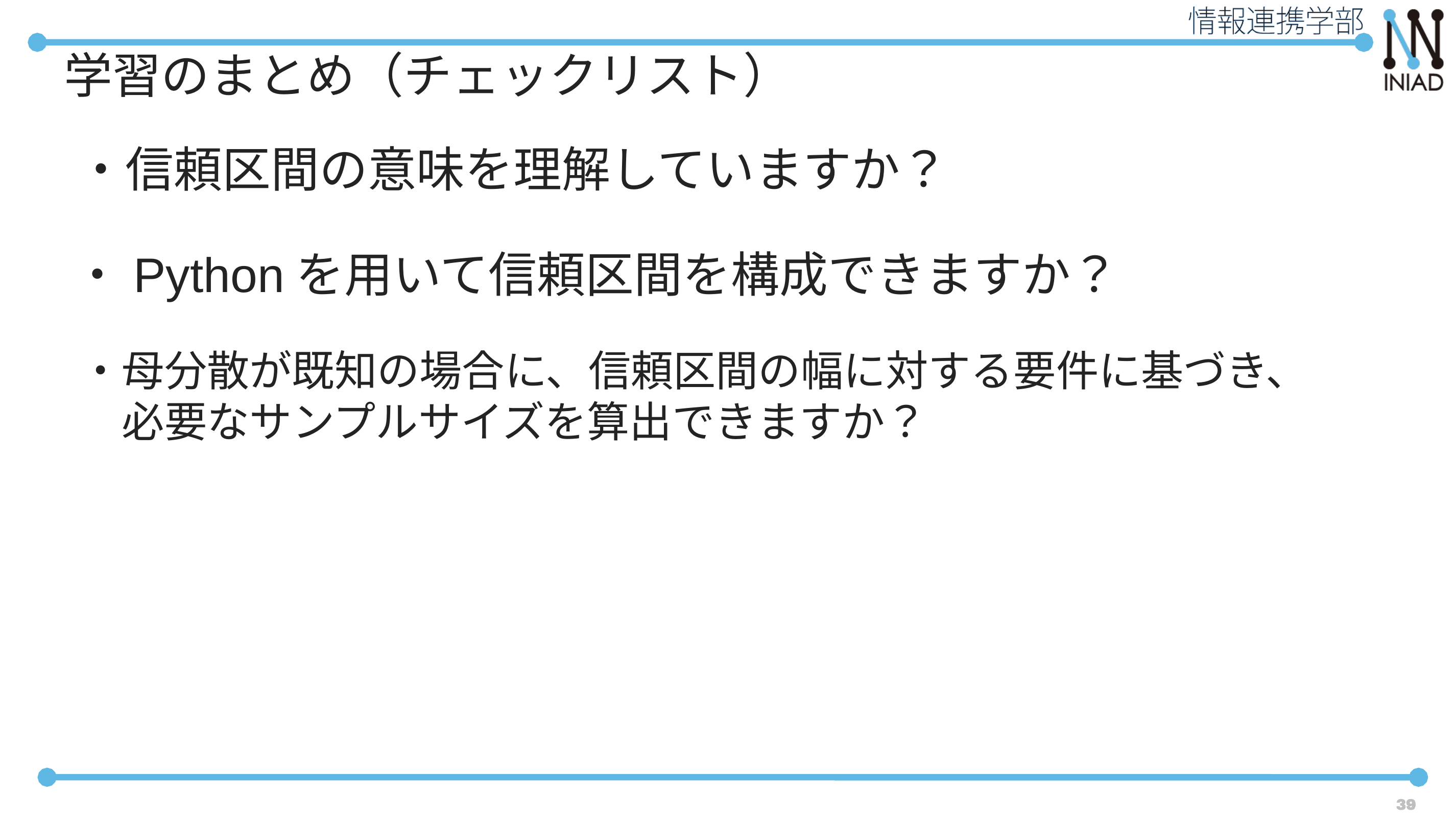

# 学習のまとめ（チェックリスト）
・信頼区間の意味を理解していますか？
・Pythonを用いて信頼区間を構成できますか？
・母分散が既知の場合に、信頼区間の幅に対する要件に基づき、
　必要なサンプルサイズを算出できますか？
39